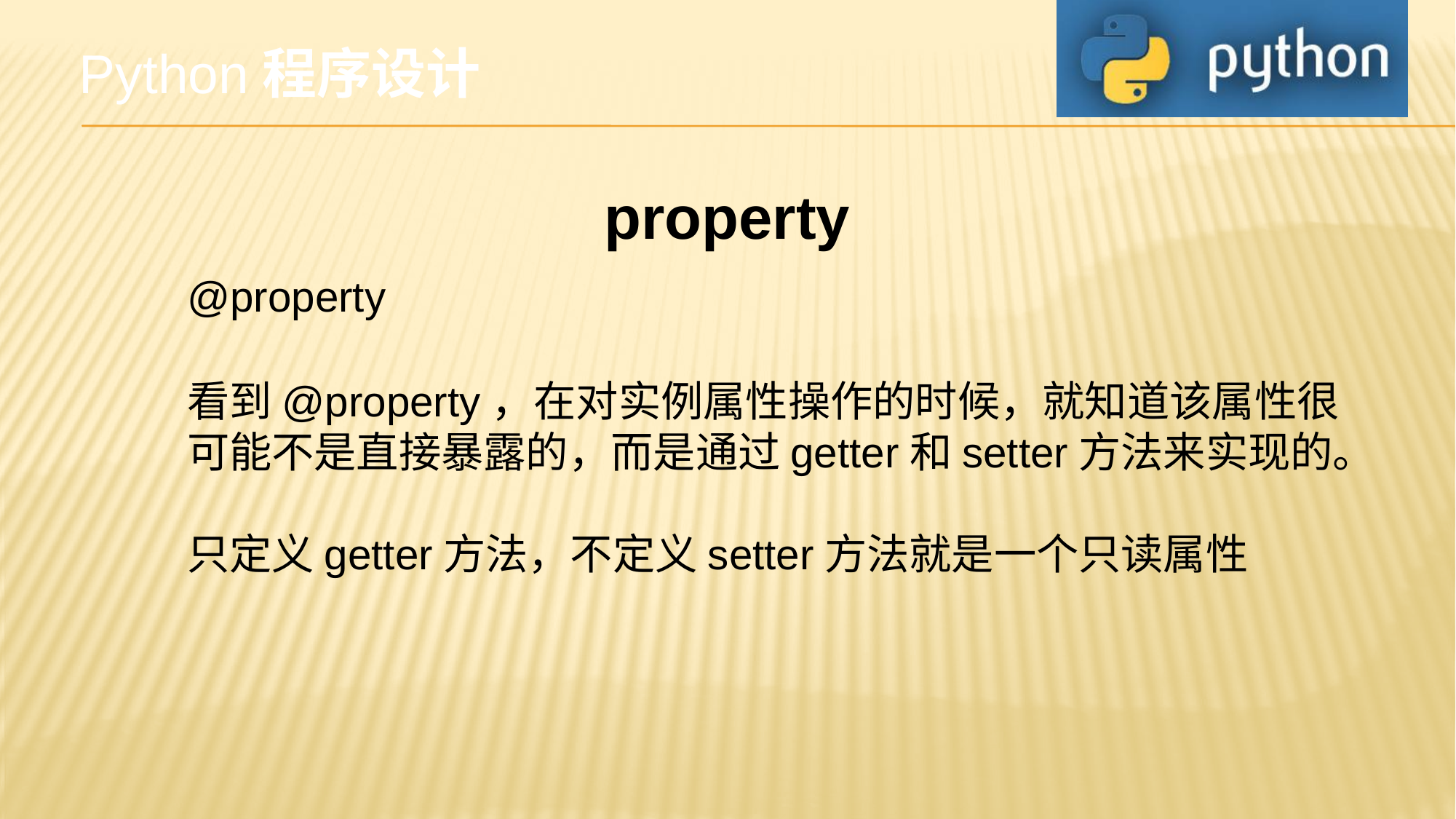

Python程序设计
property
@property
看到@property，在对实例属性操作的时候，就知道该属性很可能不是直接暴露的，而是通过getter和setter方法来实现的。

只定义getter方法，不定义setter方法就是一个只读属性